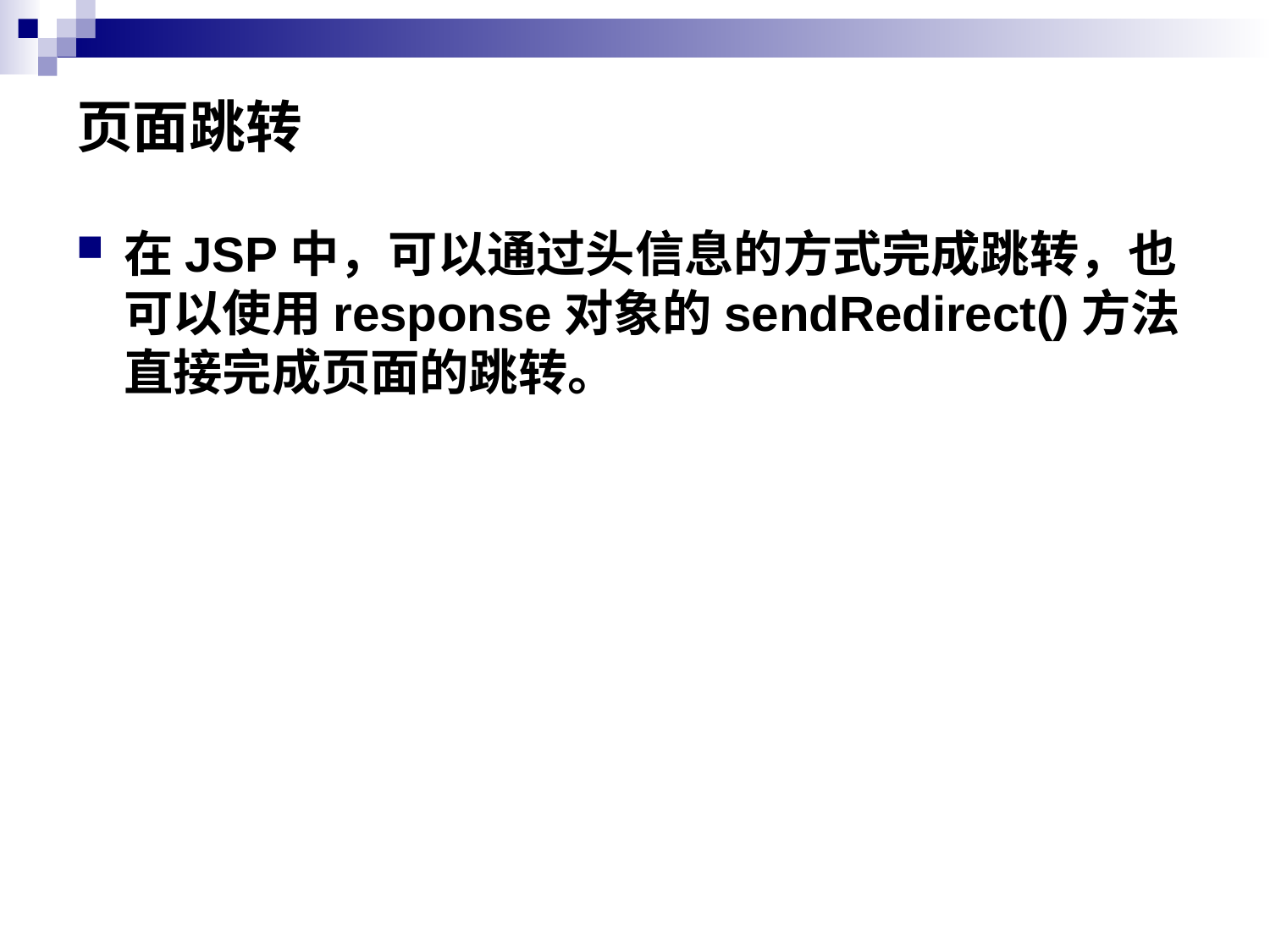

# 页面跳转
在JSP中，可以通过头信息的方式完成跳转，也可以使用response对象的sendRedirect()方法直接完成页面的跳转。
22